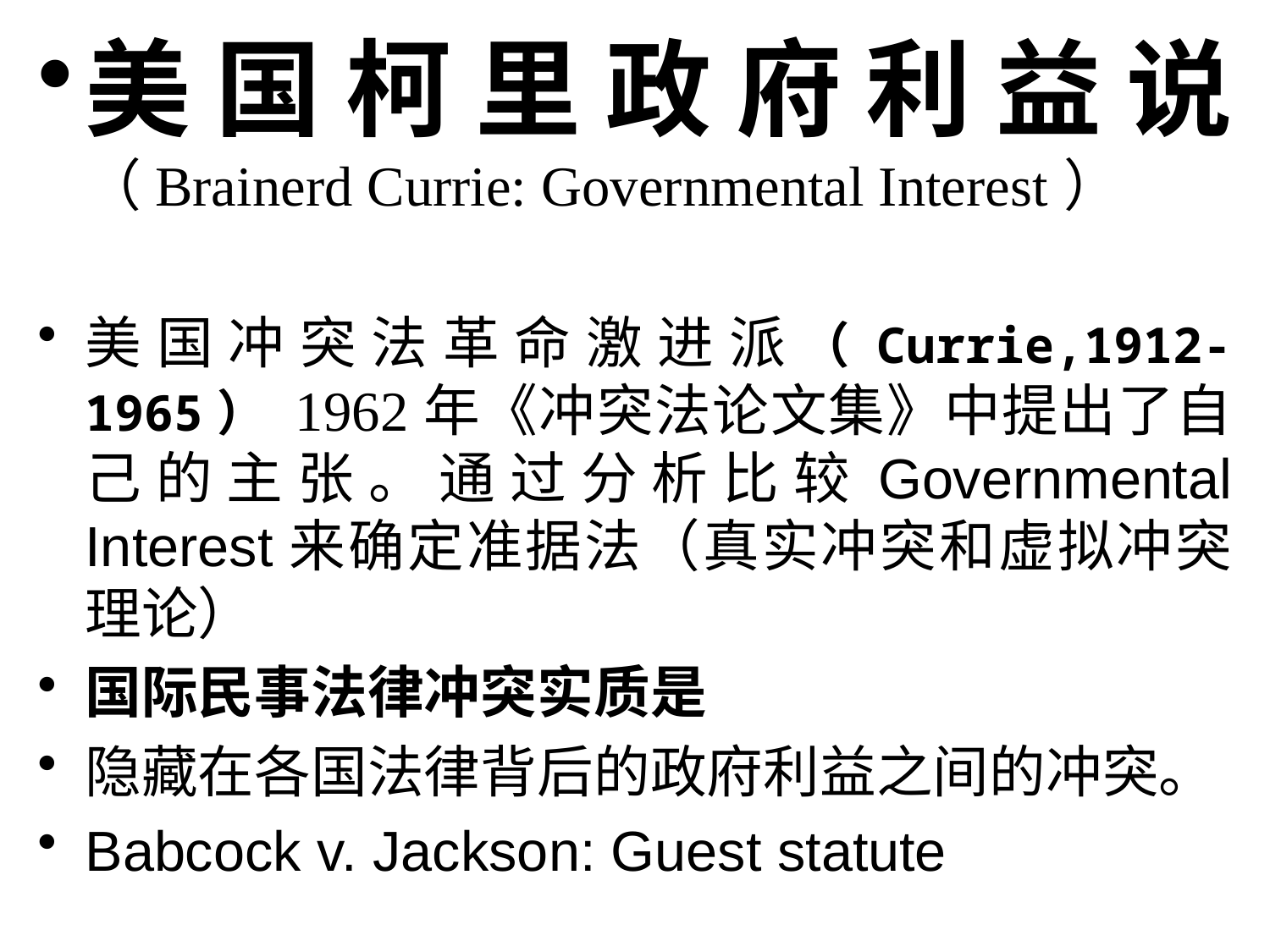

美国柯里政府利益说（Brainerd Currie: Governmental Interest）

美国冲突法革命激进派（Currie,1912-1965） 1962年《冲突法论文集》中提出了自己的主张。通过分析比较Governmental Interest来确定准据法（真实冲突和虚拟冲突理论）
国际民事法律冲突实质是
隐藏在各国法律背后的政府利益之间的冲突。
Babcock v. Jackson: Guest statute